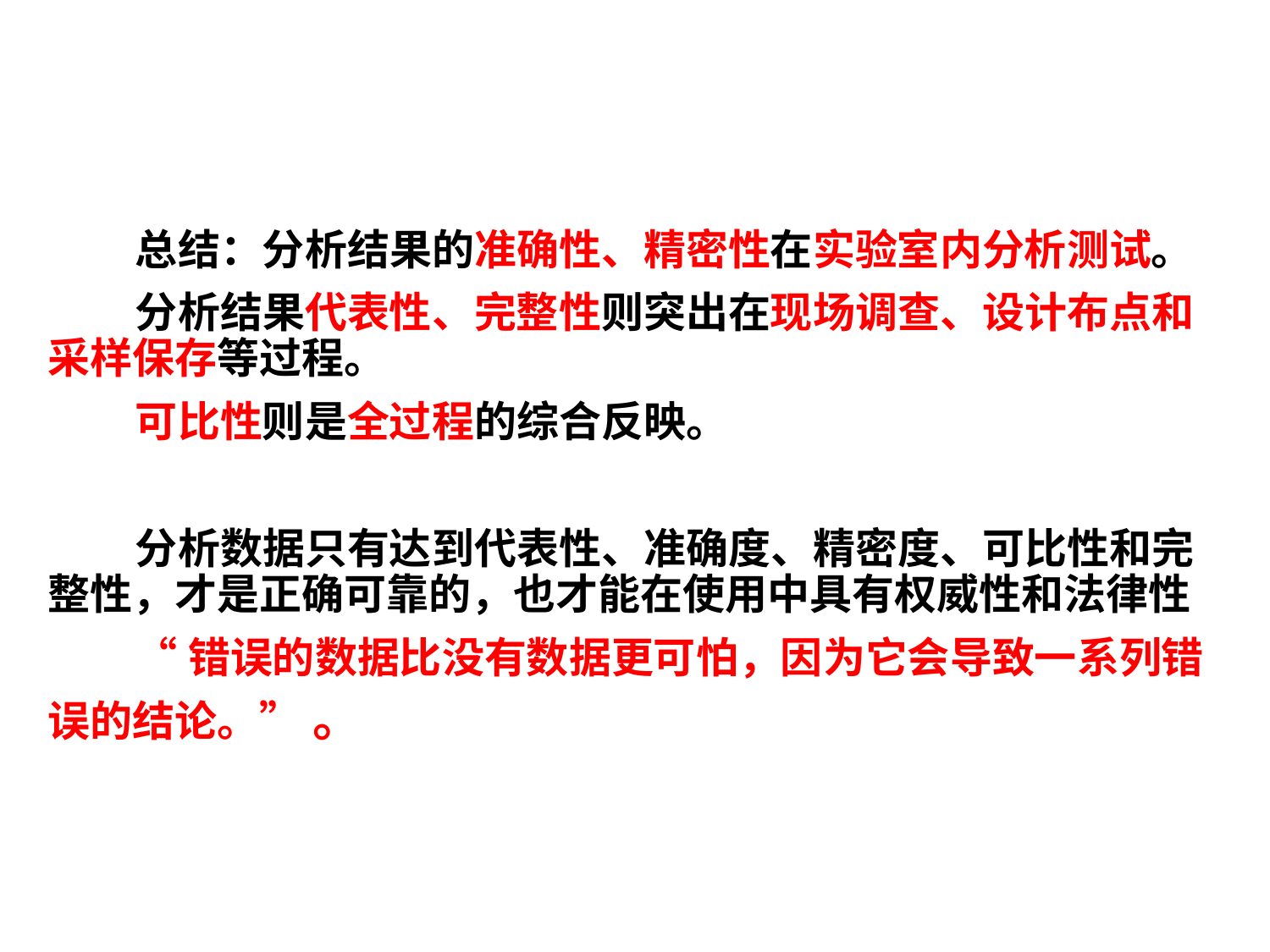

总结：分析结果的准确性、精密性在实验室内分析测试。
分析结果代表性、完整性则突出在现场调查、设计布点和采样保存等过程。
可比性则是全过程的综合反映。

分析数据只有达到代表性、准确度、精密度、可比性和完整性，才是正确可靠的，也才能在使用中具有权威性和法律性
“错误的数据比没有数据更可怕，因为它会导致一系列错误的结论。” 。